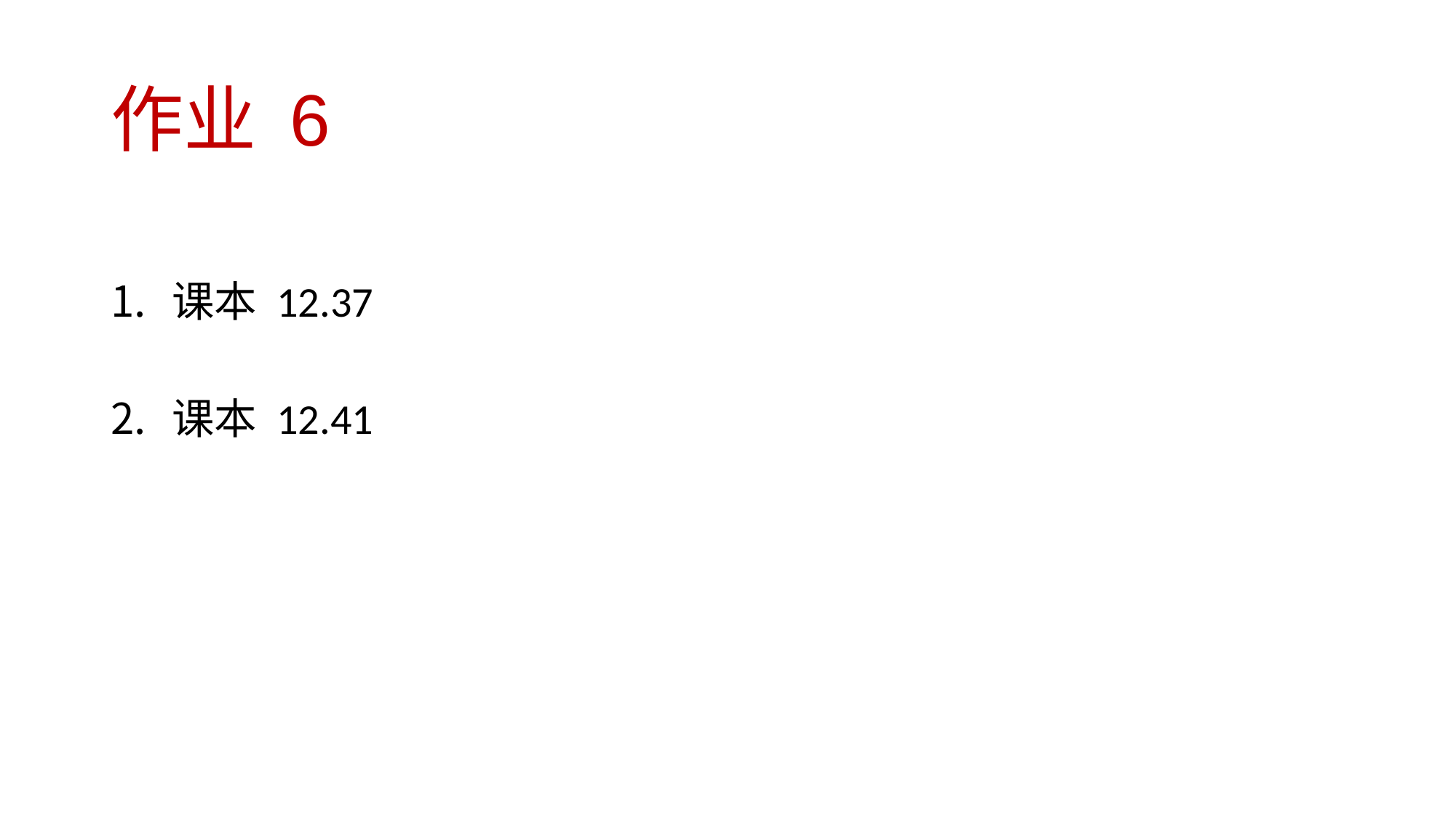

# 作业 6
课本 12.37
课本 12.41